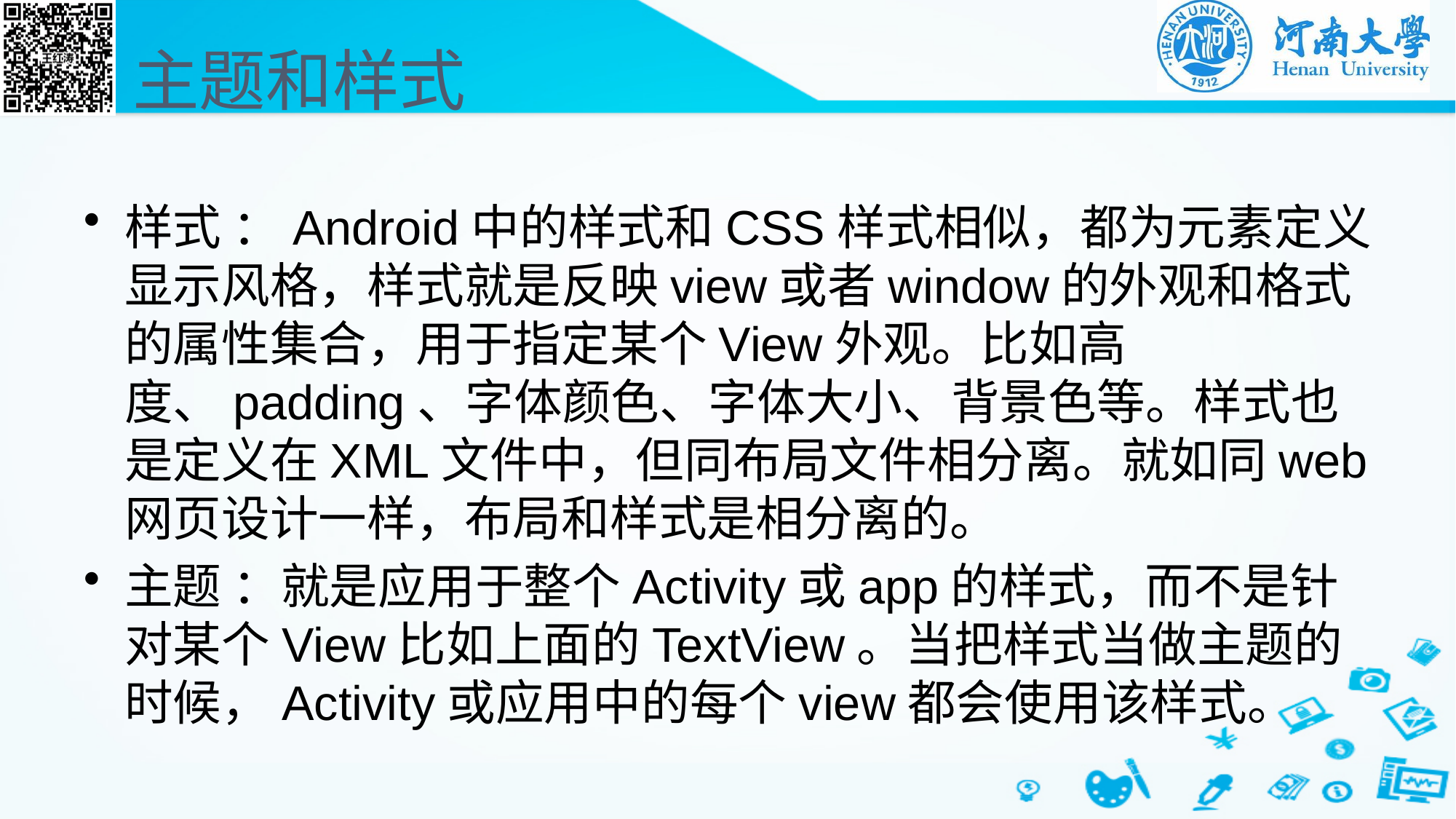

# 主题和样式
样式 ：Android中的样式和CSS样式相似，都为元素定义显示风格，样式就是反映view或者window的外观和格式的属性集合，用于指定某个View外观。比如高度、padding、字体颜色、字体大小、背景色等。样式也是定义在XML文件中，但同布局文件相分离。就如同web网页设计一样，布局和样式是相分离的。
主题 ：就是应用于整个Activity或app的样式，而不是针对某个View比如上面的TextView。当把样式当做主题的时候，Activity或应用中的每个view都会使用该样式。